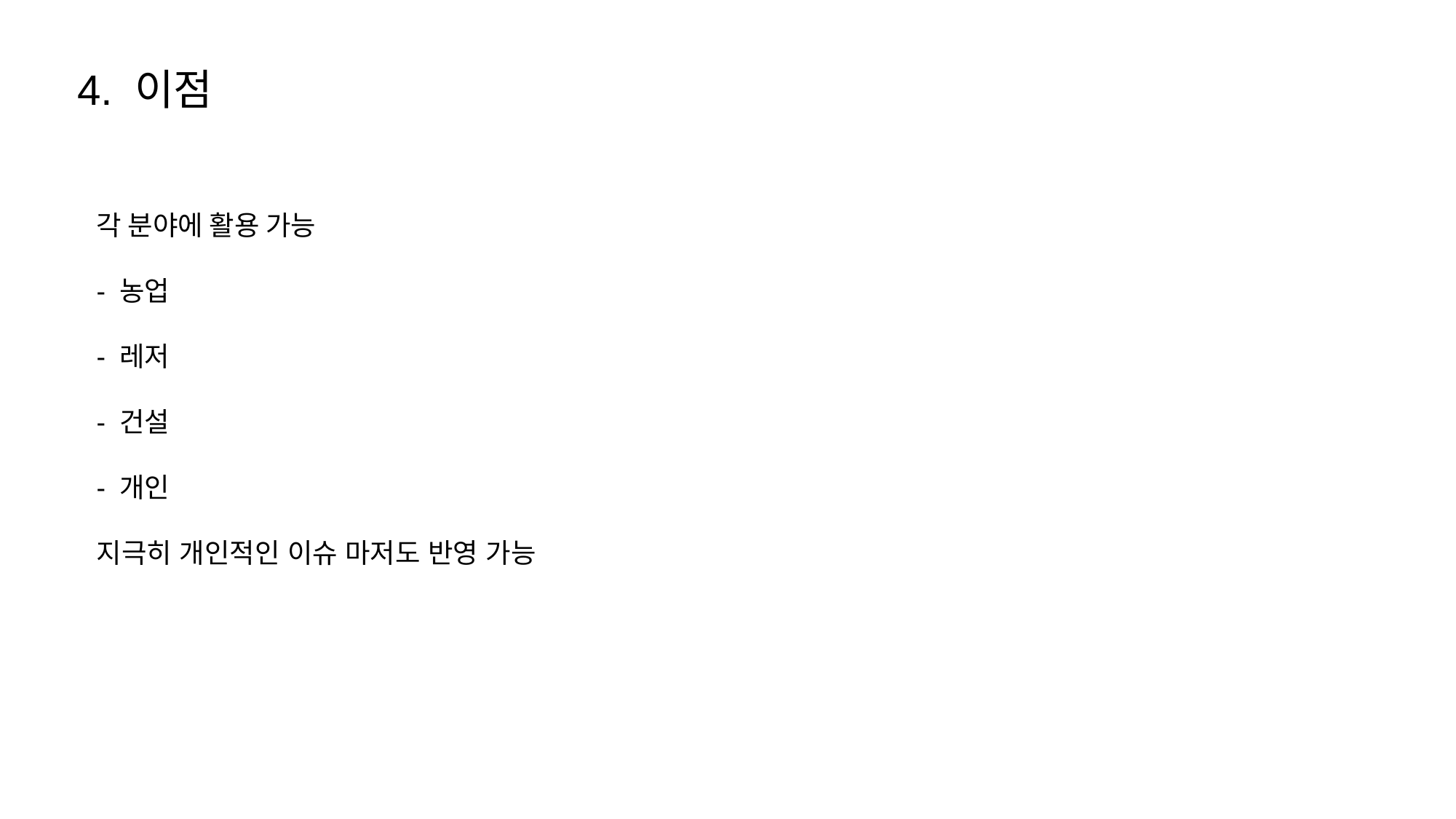

4. 이점
각 분야에 활용 가능

- 농업

- 레저

- 건설

- 개인

지극히 개인적인 이슈 마저도 반영 가능